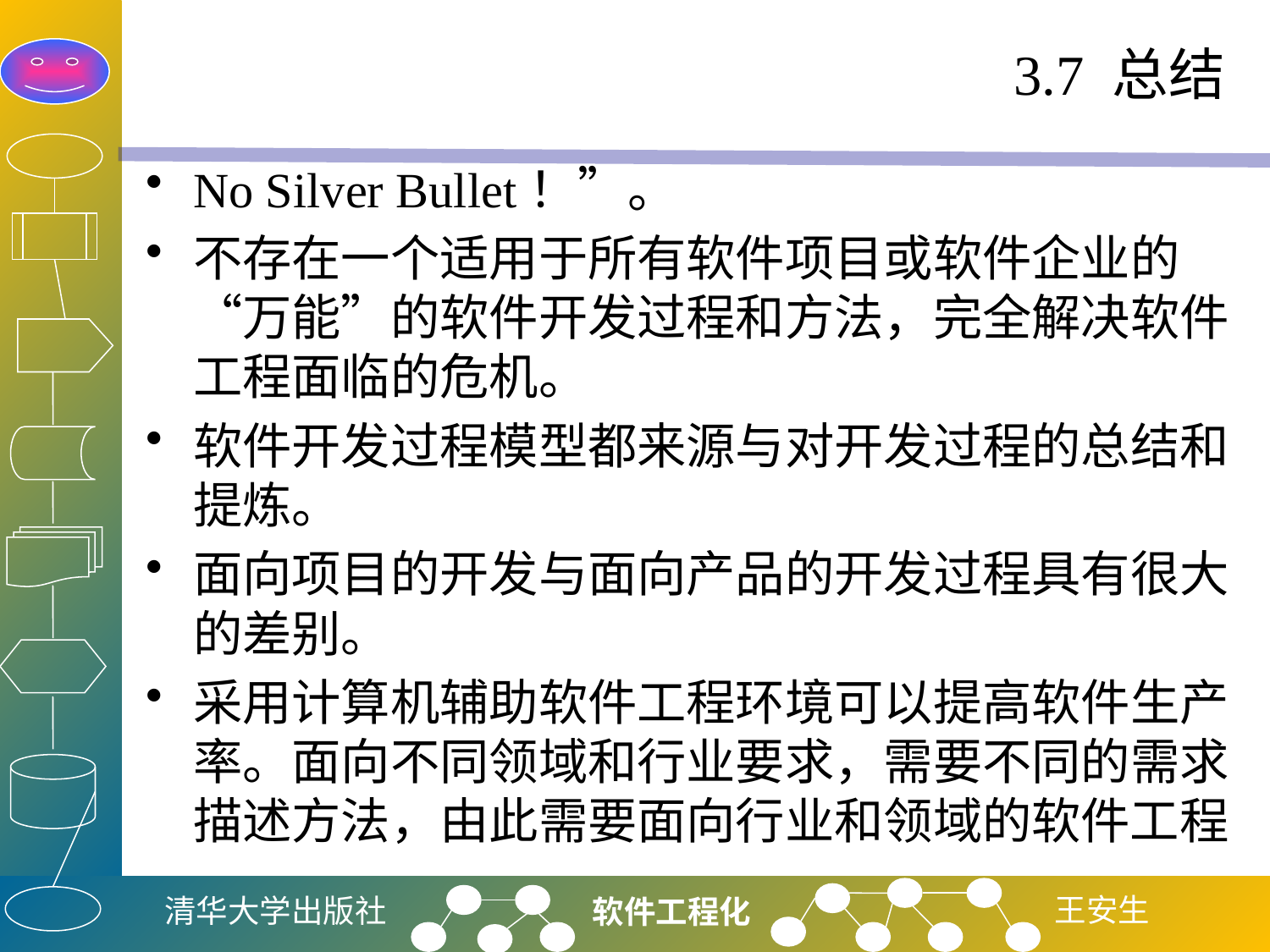

# 3.7 总结
No Silver Bullet！”。
不存在一个适用于所有软件项目或软件企业的“万能”的软件开发过程和方法，完全解决软件工程面临的危机。
软件开发过程模型都来源与对开发过程的总结和提炼。
面向项目的开发与面向产品的开发过程具有很大的差别。
采用计算机辅助软件工程环境可以提高软件生产率。面向不同领域和行业要求，需要不同的需求描述方法，由此需要面向行业和领域的软件工程